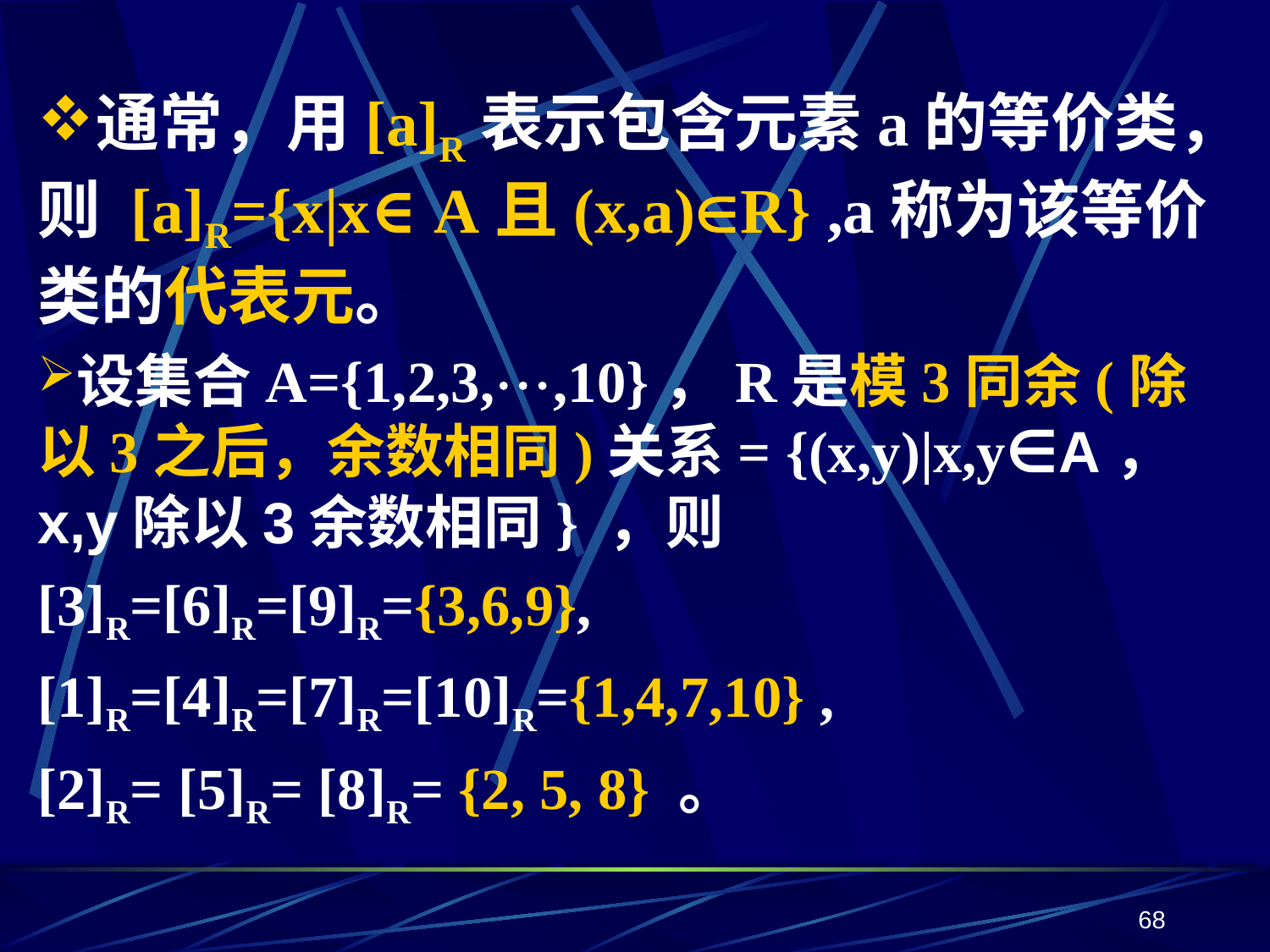

通常，用[a]R表示包含元素a的等价类，则 [a]R={x|x∈A且(x,a)∈R} ,a称为该等价类的代表元。
设集合A={1,2,3,…,10}，R是模3同余(除以3之后，余数相同)关系= {(x,y)|x,y∈A，x,y除以3余数相同} ，则
[3]R=[6]R=[9]R={3,6,9},
[1]R=[4]R=[7]R=[10]R={1,4,7,10} ,
[2]R= [5]R= [8]R= {2, 5, 8} 。
68